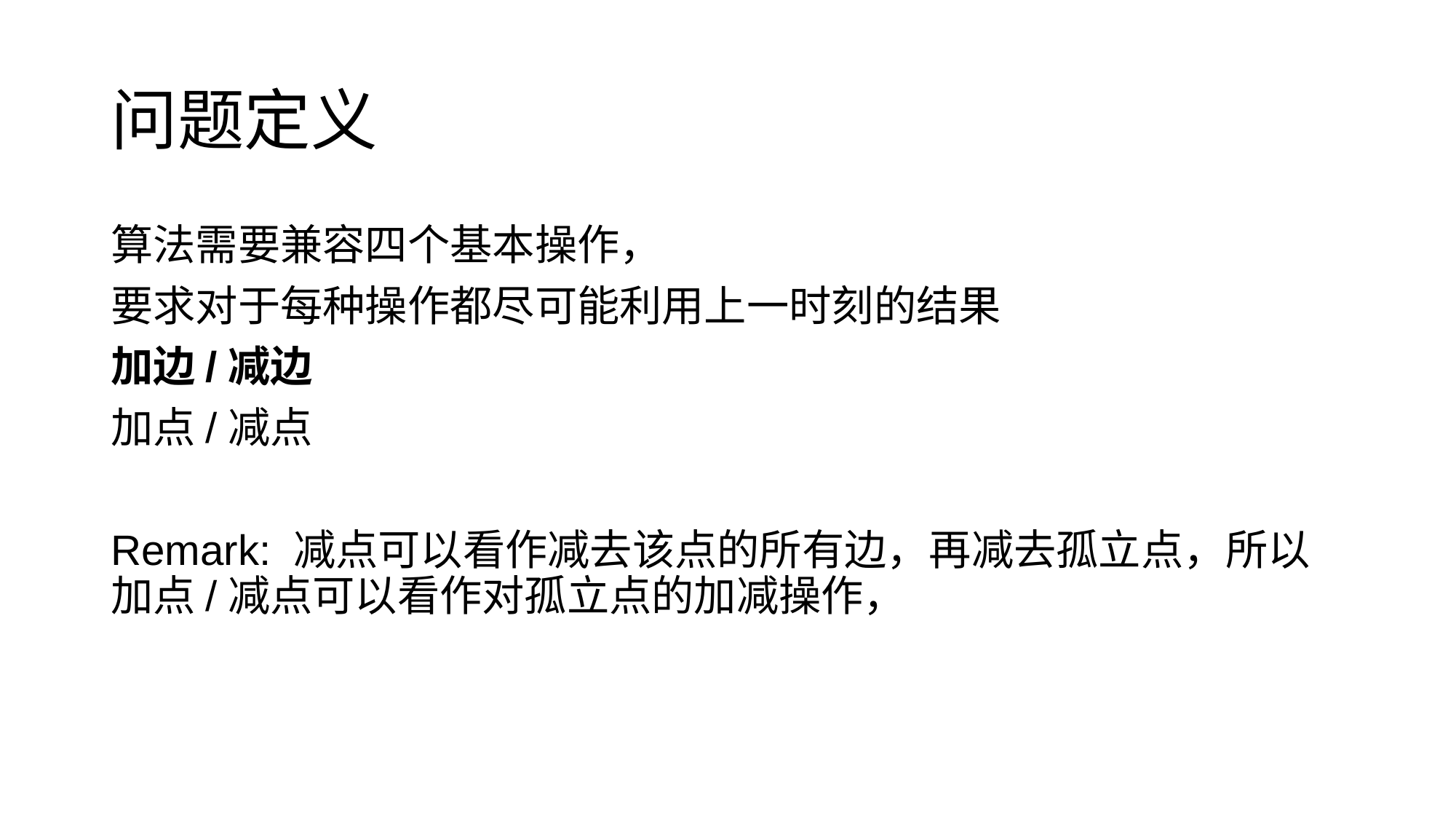

# 问题定义
算法需要兼容四个基本操作，
要求对于每种操作都尽可能利用上一时刻的结果
加边/减边
加点/减点

Remark: 减点可以看作减去该点的所有边，再减去孤立点，所以加点/减点可以看作对孤立点的加减操作，